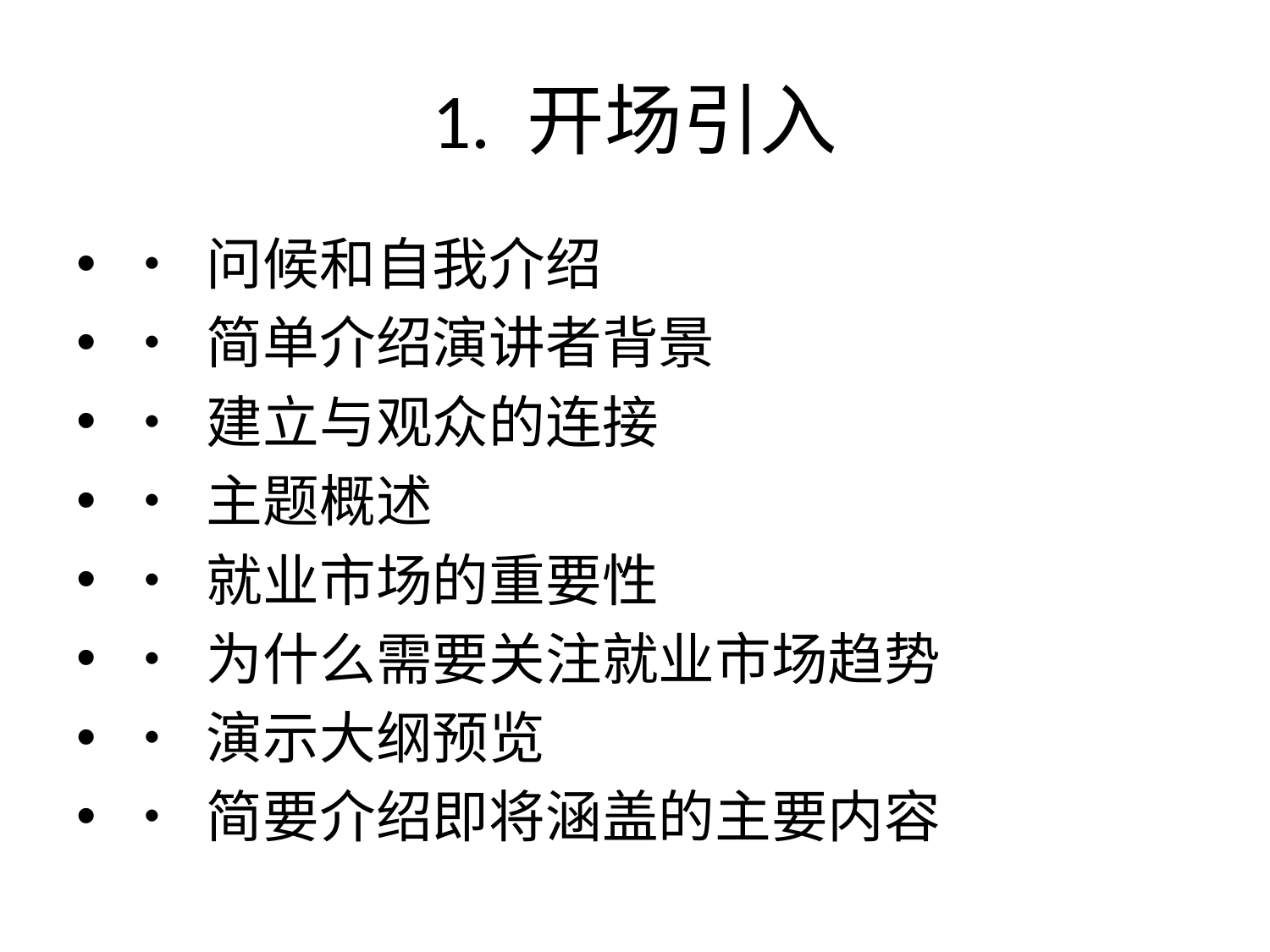

# 1. 开场引入
• 问候和自我介绍
• 简单介绍演讲者背景
• 建立与观众的连接
• 主题概述
• 就业市场的重要性
• 为什么需要关注就业市场趋势
• 演示大纲预览
• 简要介绍即将涵盖的主要内容